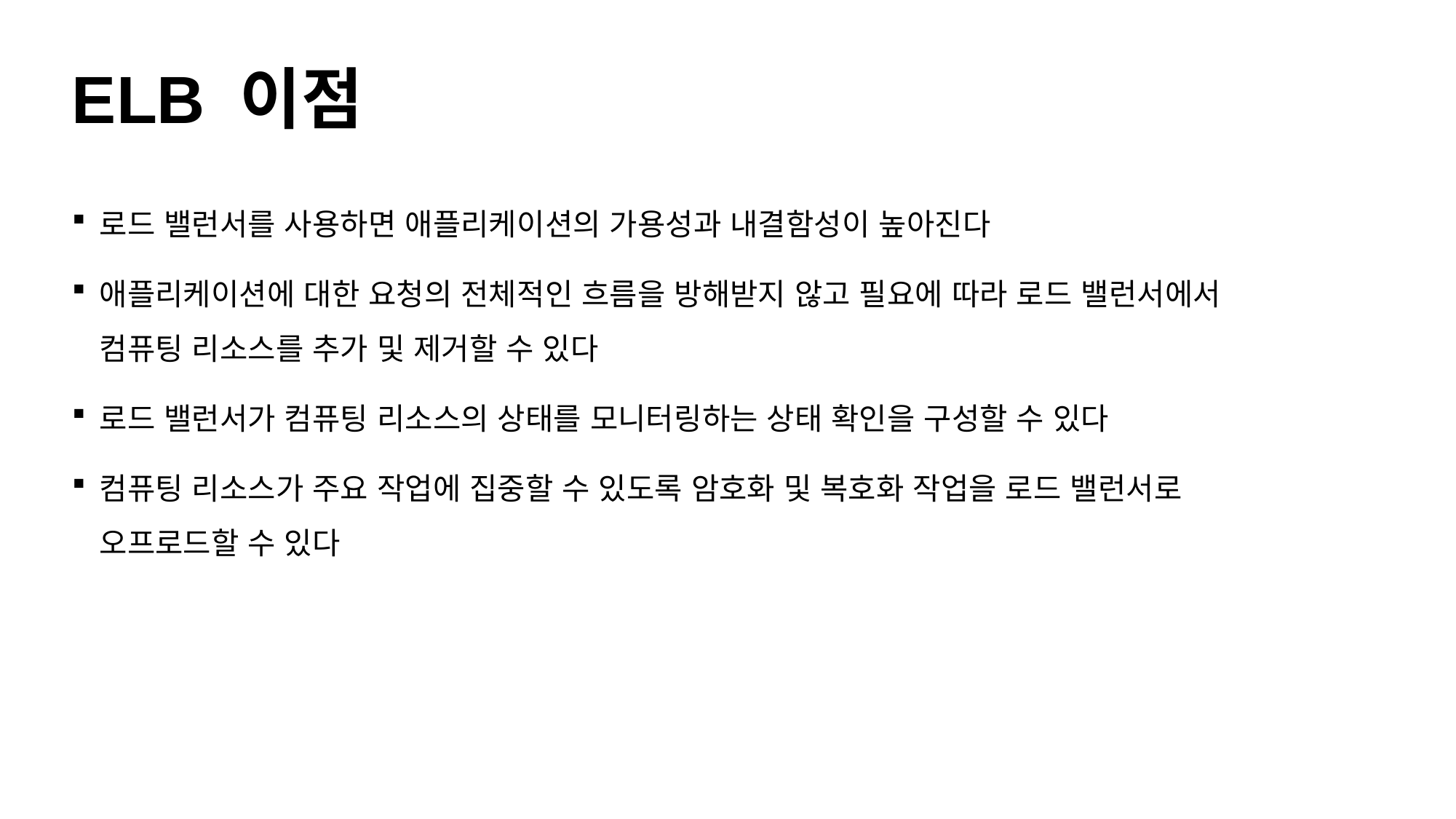

# ELB 이점
로드 밸런서를 사용하면 애플리케이션의 가용성과 내결함성이 높아진다
애플리케이션에 대한 요청의 전체적인 흐름을 방해받지 않고 필요에 따라 로드 밸런서에서 컴퓨팅 리소스를 추가 및 제거할 수 있다
로드 밸런서가 컴퓨팅 리소스의 상태를 모니터링하는 상태 확인을 구성할 수 있다
컴퓨팅 리소스가 주요 작업에 집중할 수 있도록 암호화 및 복호화 작업을 로드 밸런서로 오프로드할 수 있다